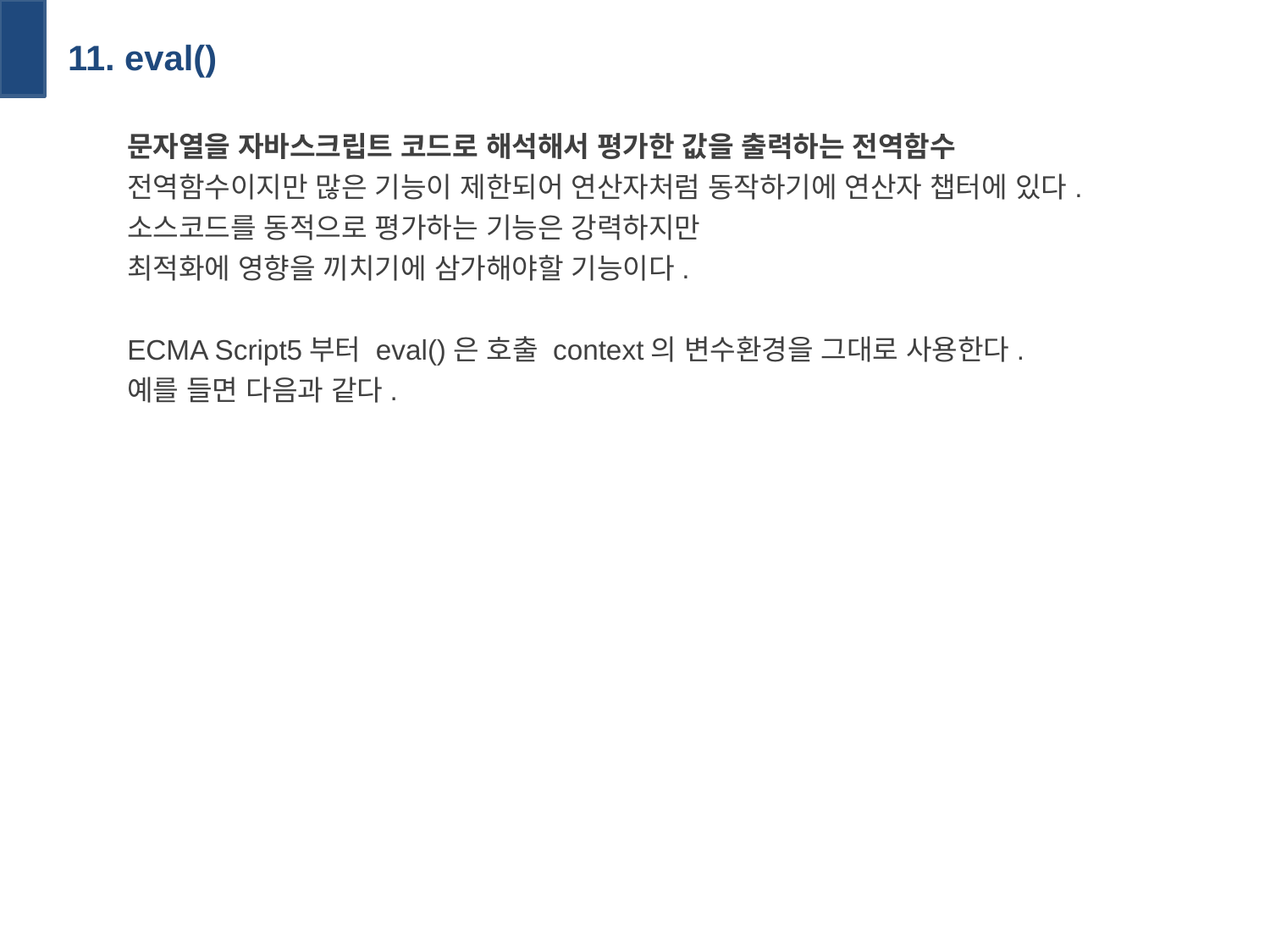

ㅊ
# 11. eval()
문자열을 자바스크립트 코드로 해석해서 평가한 값을 출력하는 전역함수
전역함수이지만 많은 기능이 제한되어 연산자처럼 동작하기에 연산자 챕터에 있다.
소스코드를 동적으로 평가하는 기능은 강력하지만
최적화에 영향을 끼치기에 삼가해야할 기능이다.

ECMA Script5부터 eval()은 호출 context의 변수환경을 그대로 사용한다.
예를 들면 다음과 같다.